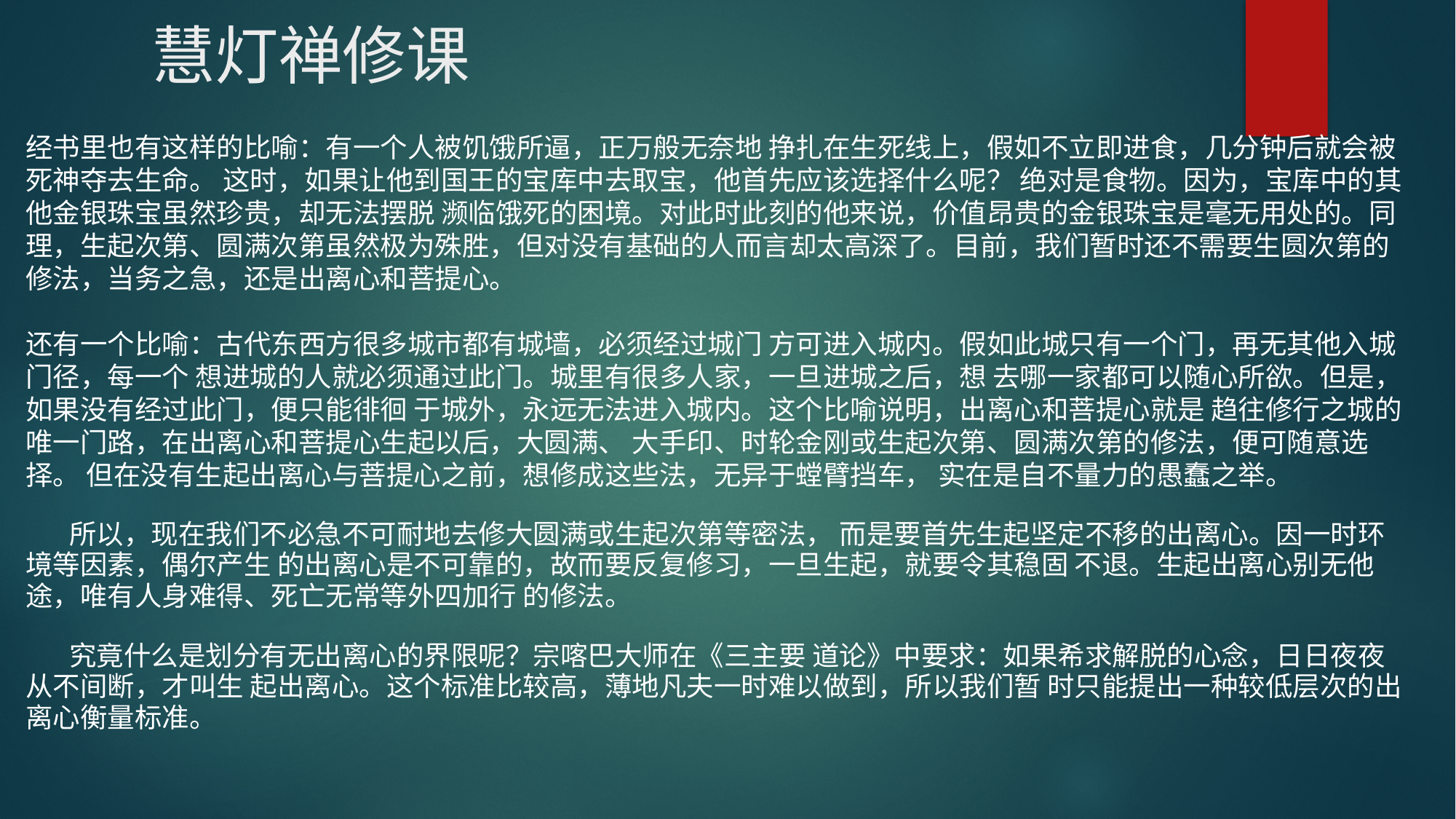

慧灯禅修课

经书里也有这样的比喻：有一个人被饥饿所逼，正万般无奈地 挣扎在生死线上，假如不立即进食，几分钟后就会被死神夺去生命。 这时，如果让他到国王的宝库中去取宝，他首先应该选择什么呢？ 绝对是食物。因为，宝库中的其他金银珠宝虽然珍贵，却无法摆脱 濒临饿死的困境。对此时此刻的他来说，价值昂贵的金银珠宝是毫无用处的。同理，生起次第、圆满次第虽然极为殊胜，但对没有基础的人而言却太高深了。目前，我们暂时还不需要生圆次第的修法，当务之急，还是出离心和菩提心。

还有一个比喻：古代东西方很多城市都有城墙，必须经过城门 方可进入城内。假如此城只有一个门，再无其他入城门径，每一个 想进城的人就必须通过此门。城里有很多人家，一旦进城之后，想 去哪一家都可以随心所欲。但是，如果没有经过此门，便只能徘徊 于城外，永远无法进入城内。这个比喻说明，出离心和菩提心就是 趋往修行之城的唯一门路，在出离心和菩提心生起以后，大圆满、 大手印、时轮金刚或生起次第、圆满次第的修法，便可随意选择。 但在没有生起出离心与菩提心之前，想修成这些法，无异于螳臂挡车， 实在是自不量力的愚蠢之举。
      所以，现在我们不必急不可耐地去修大圆满或生起次第等密法， 而是要首先生起坚定不移的出离心。因一时环境等因素，偶尔产生 的出离心是不可靠的，故而要反复修习，一旦生起，就要令其稳固 不退。生起出离心别无他途，唯有人身难得、死亡无常等外四加行 的修法。
      究竟什么是划分有无出离心的界限呢？宗喀巴大师在《三主要 道论》中要求：如果希求解脱的心念，日日夜夜从不间断，才叫生 起出离心。这个标准比较高，薄地凡夫一时难以做到，所以我们暂 时只能提出一种较低层次的出离心衡量标准。